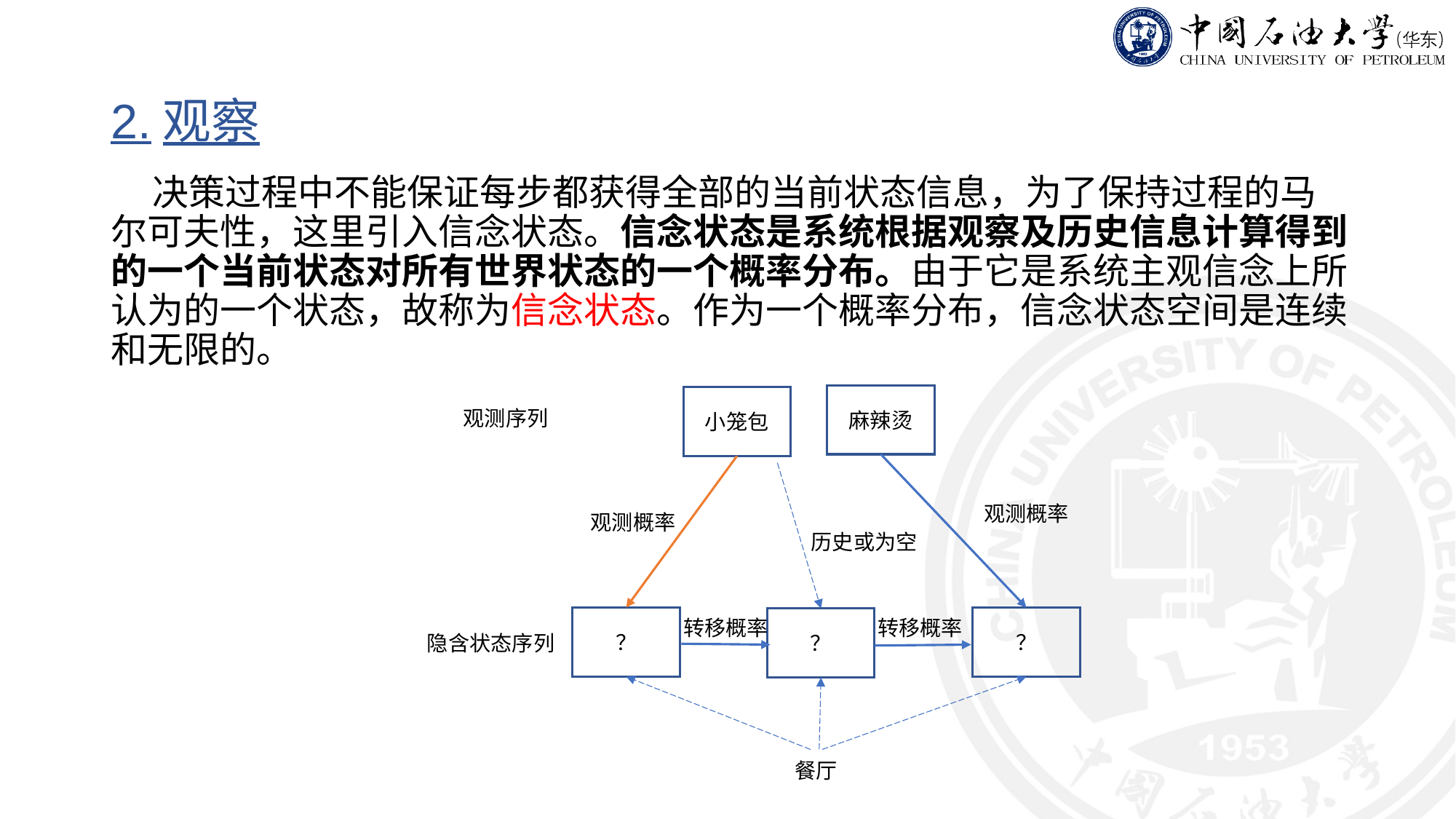

# 2.观察
    决策过程中不能保证每步都获得全部的当前状态信息，为了保持过程的马尔可夫性，这里引入信念状态。信念状态是系统根据观察及历史信息计算得到的一个当前状态对所有世界状态的一个概率分布。由于它是系统主观信念上所认为的一个状态，故称为信念状态。作为一个概率分布，信念状态空间是连续和无限的。

观测序列
麻辣烫
小笼包
观测概率
观测概率
历史或为空
转移概率
转移概率
？
？
隐含状态序列
？
餐厅